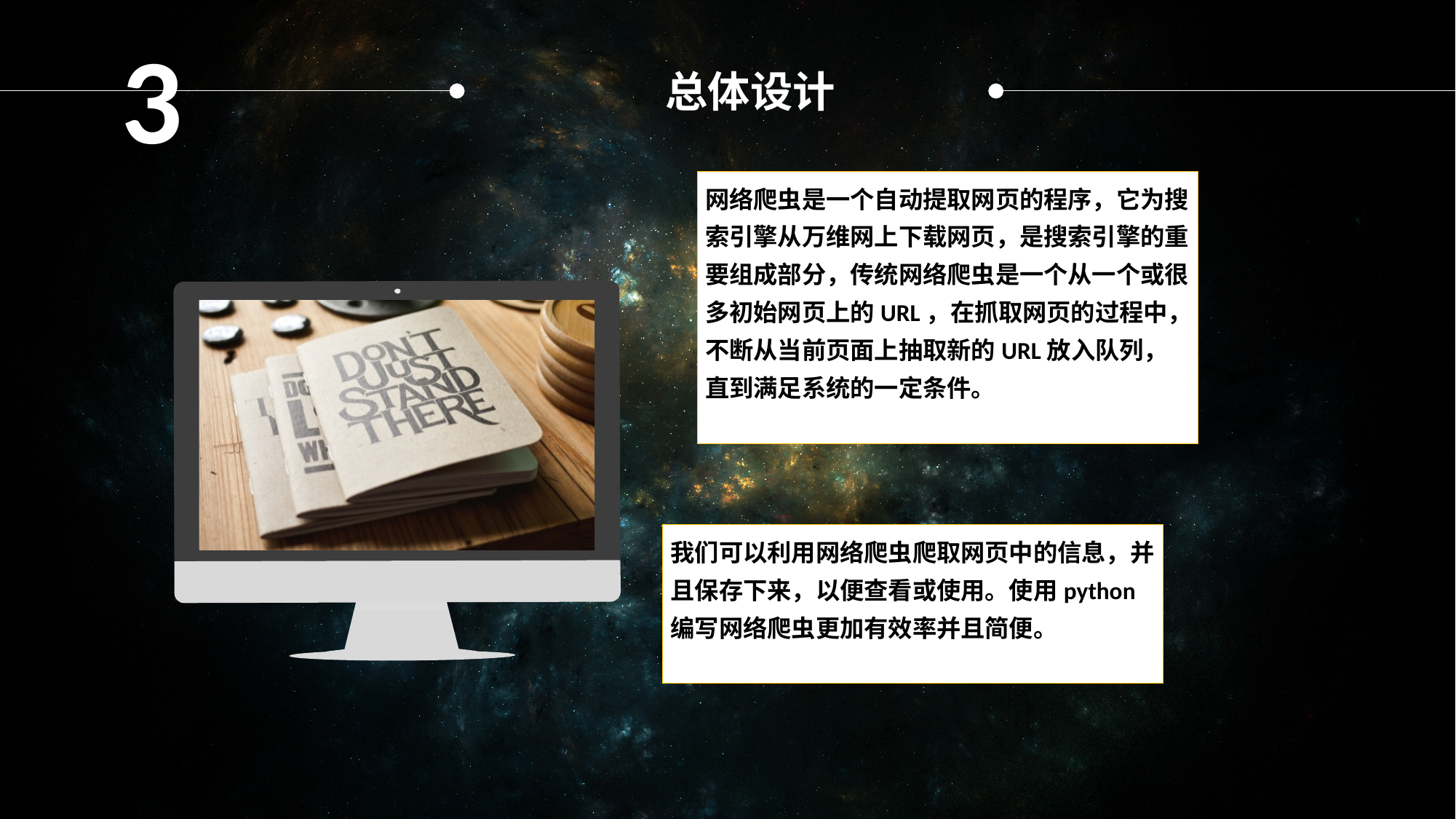

3
总体设计
网络爬虫是一个自动提取网页的程序，它为搜索引擎从万维网上下载网页，是搜索引擎的重要组成部分，传统网络爬虫是一个从一个或很多初始网页上的URL，在抓取网页的过程中，不断从当前页面上抽取新的URL放入队列，直到满足系统的一定条件。

我们可以利用网络爬虫爬取网页中的信息，并且保存下来，以便查看或使用。使用python编写网络爬虫更加有效率并且简便。